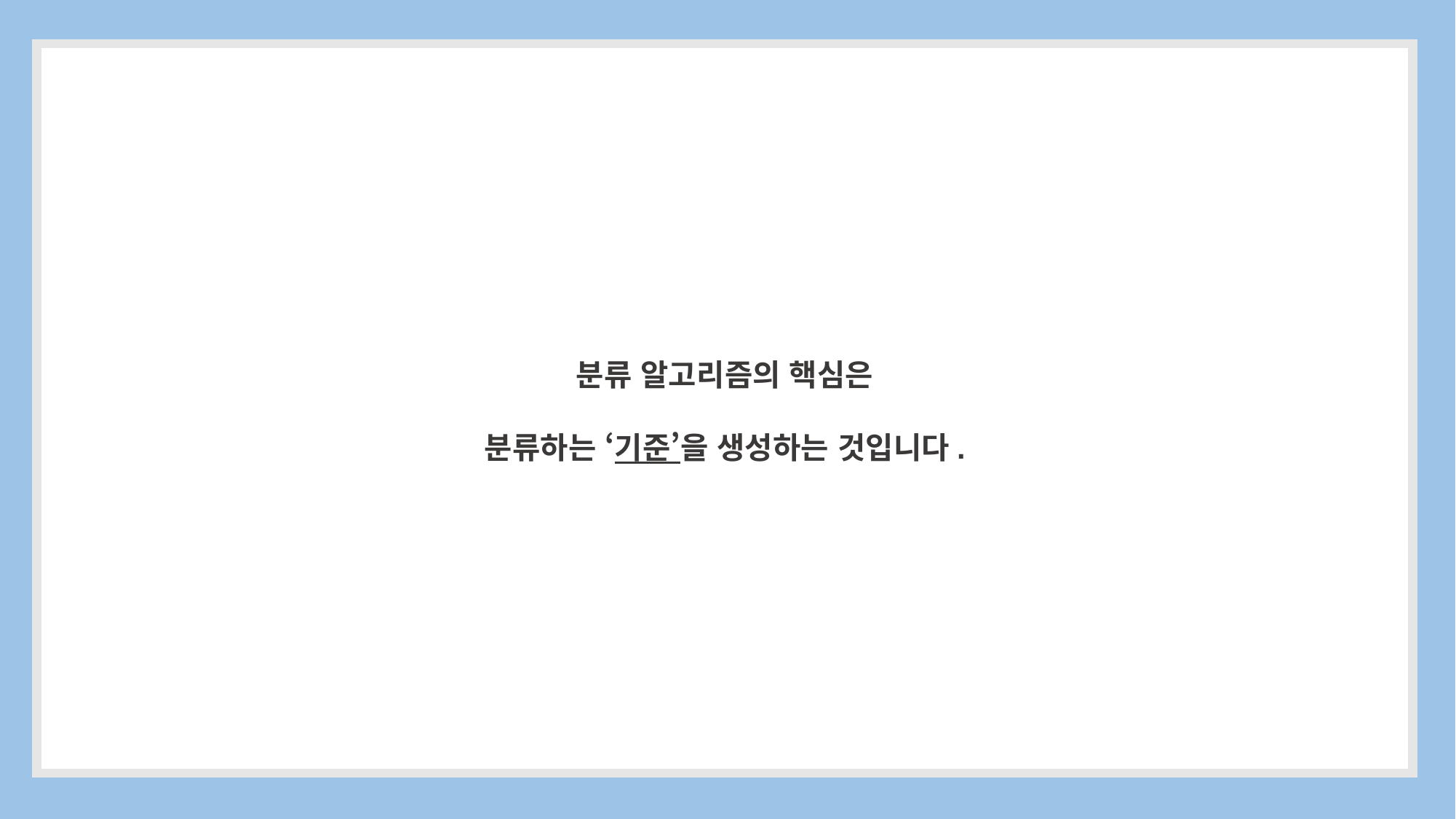

분류 알고리즘의 핵심은

분류하는 ‘기준’을 생성하는 것입니다.